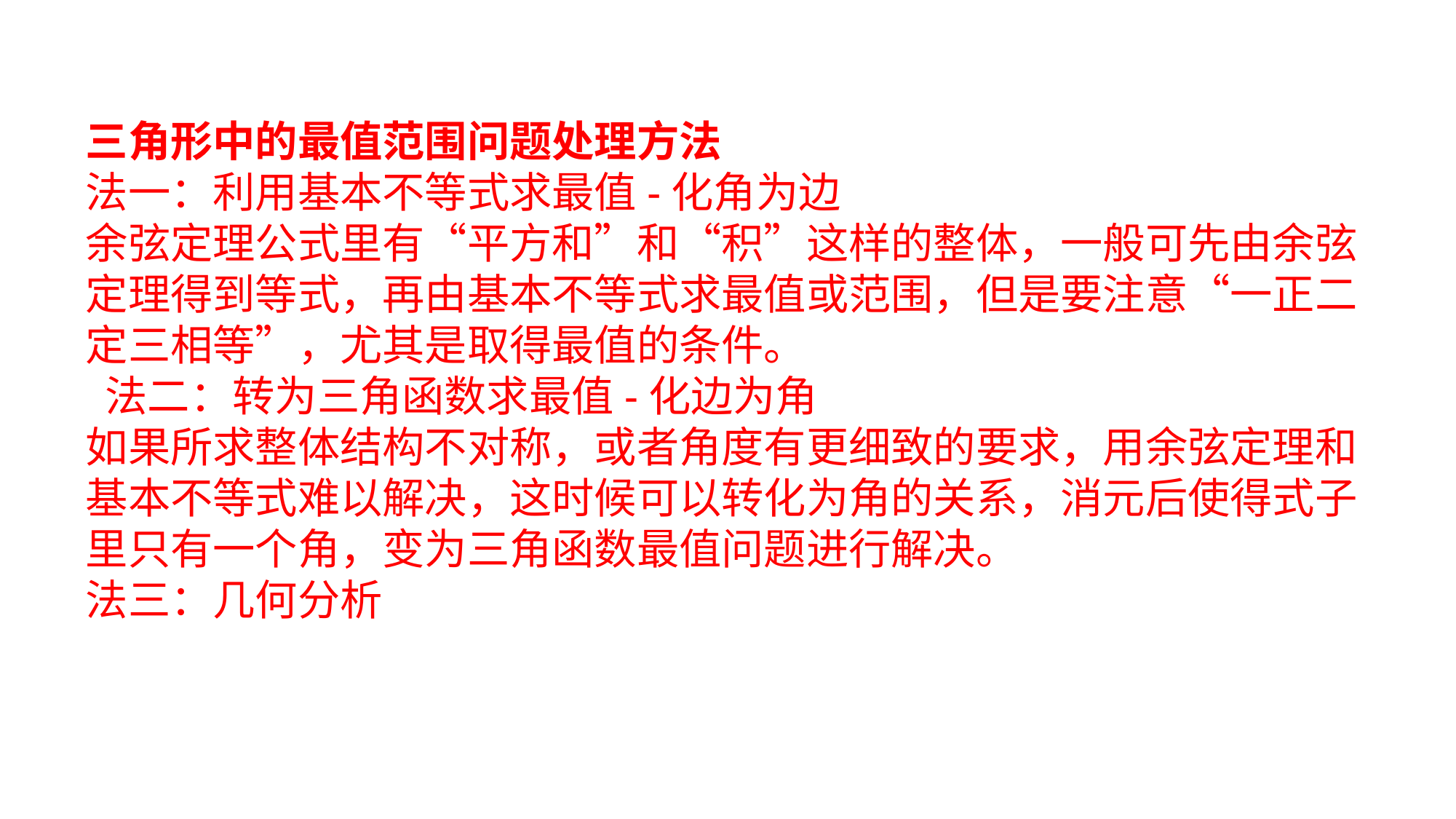

三角形中的最值范围问题处理方法
法一：利用基本不等式求最值-化角为边余弦定理公式里有“平方和”和“积”这样的整体，一般可先由余弦定理得到等式，再由基本不等式求最值或范围，但是要注意“一正二定三相等”，尤其是取得最值的条件。 法二：转为三角函数求最值-化边为角如果所求整体结构不对称，或者角度有更细致的要求，用余弦定理和基本不等式难以解决，这时候可以转化为角的关系，消元后使得式子里只有一个角，变为三角函数最值问题进行解决。
法三：几何分析